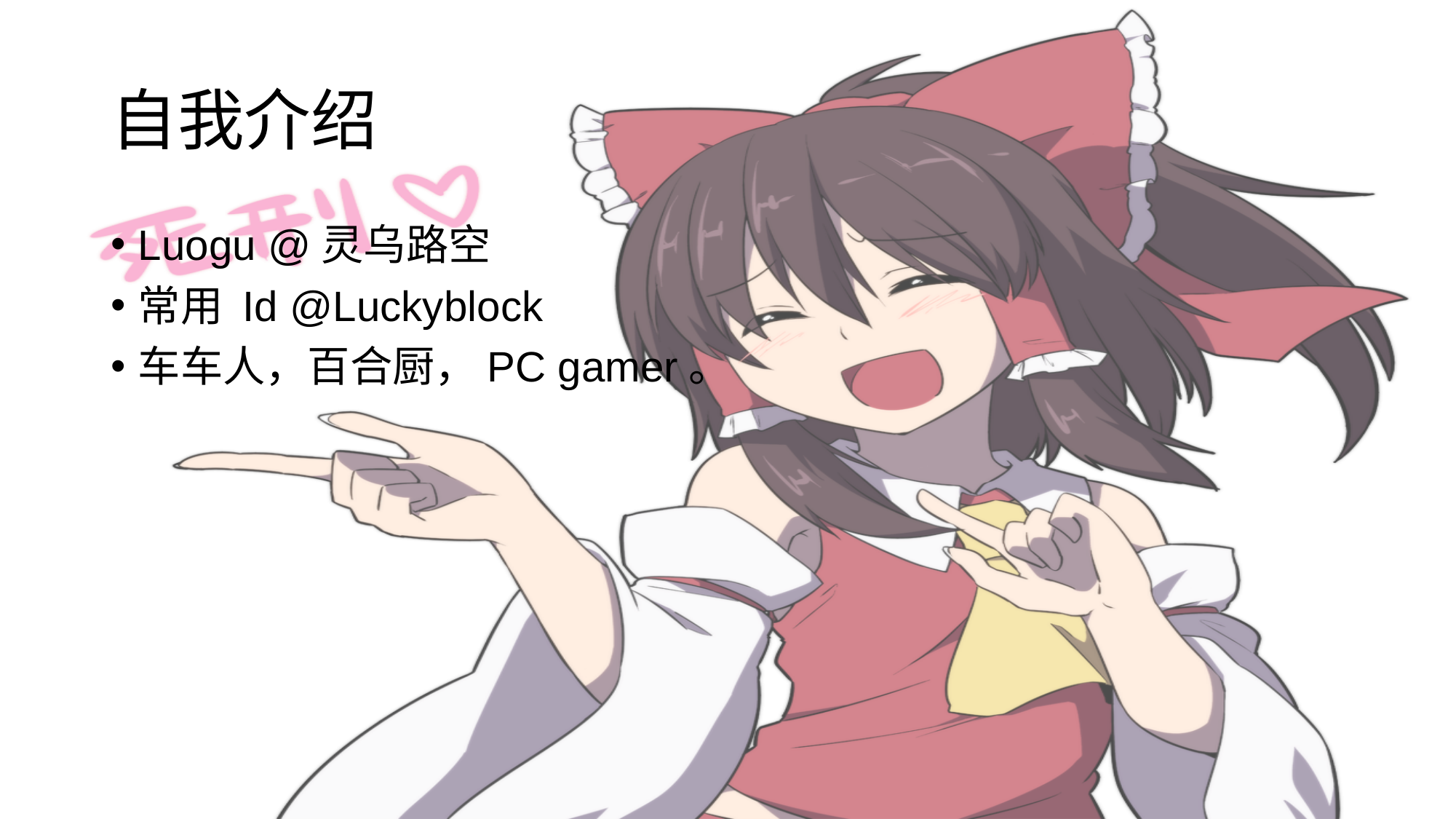

# 自我介绍
Luogu @灵乌路空
常用 Id @Luckyblock
车车人，百合厨，PC gamer。